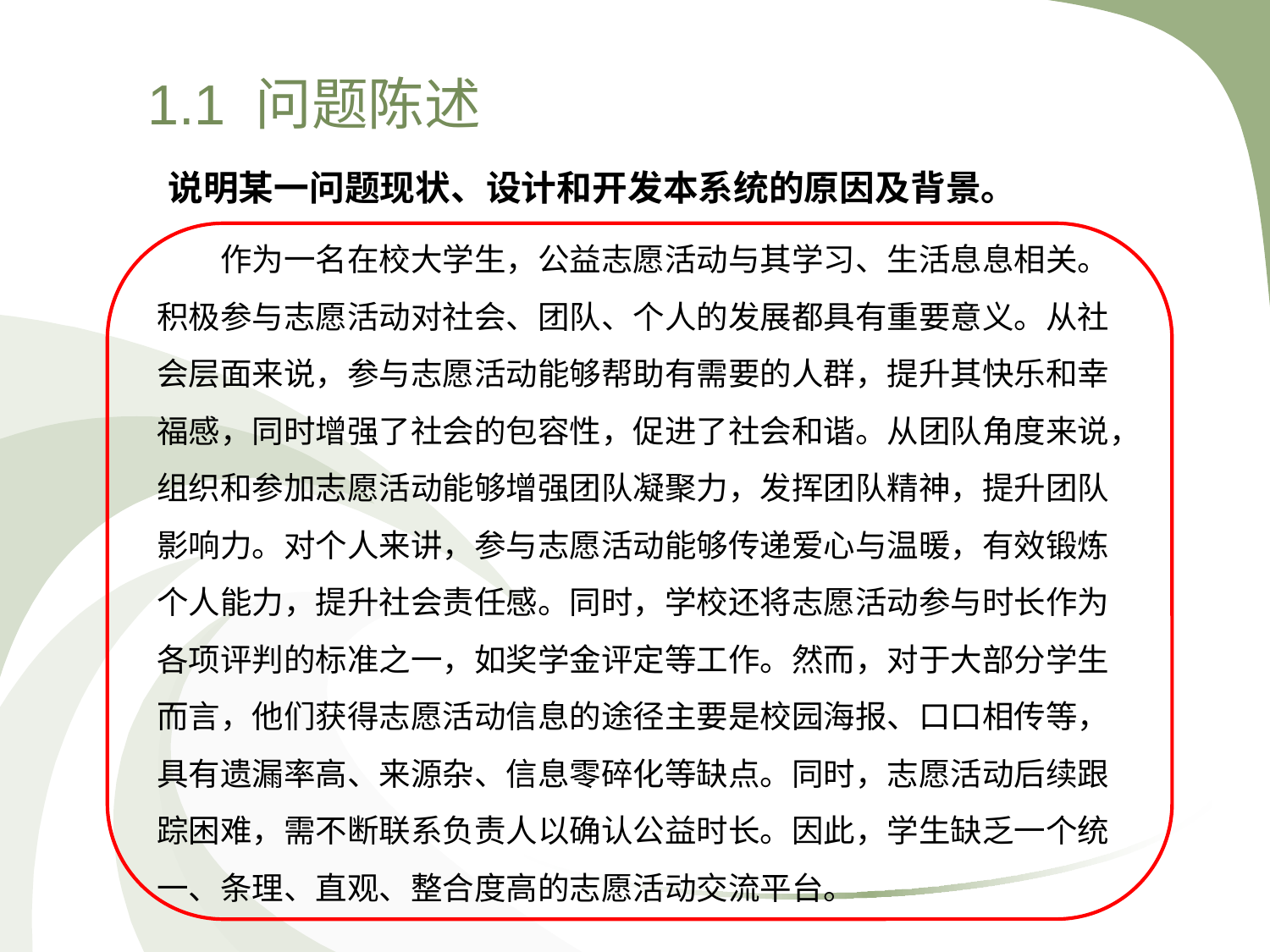

# 1.1 问题陈述
说明某一问题现状、设计和开发本系统的原因及背景。
作为一名在校大学生，公益志愿活动与其学习、生活息息相关。积极参与志愿活动对社会、团队、个人的发展都具有重要意义。从社会层面来说，参与志愿活动能够帮助有需要的人群，提升其快乐和幸福感，同时增强了社会的包容性，促进了社会和谐。从团队角度来说，组织和参加志愿活动能够增强团队凝聚力，发挥团队精神，提升团队影响力。对个人来讲，参与志愿活动能够传递爱心与温暖，有效锻炼个人能力，提升社会责任感。同时，学校还将志愿活动参与时长作为各项评判的标准之一，如奖学金评定等工作。然而，对于大部分学生而言，他们获得志愿活动信息的途径主要是校园海报、口口相传等，具有遗漏率高、来源杂、信息零碎化等缺点。同时，志愿活动后续跟踪困难，需不断联系负责人以确认公益时长。因此，学生缺乏一个统一、条理、直观、整合度高的志愿活动交流平台。